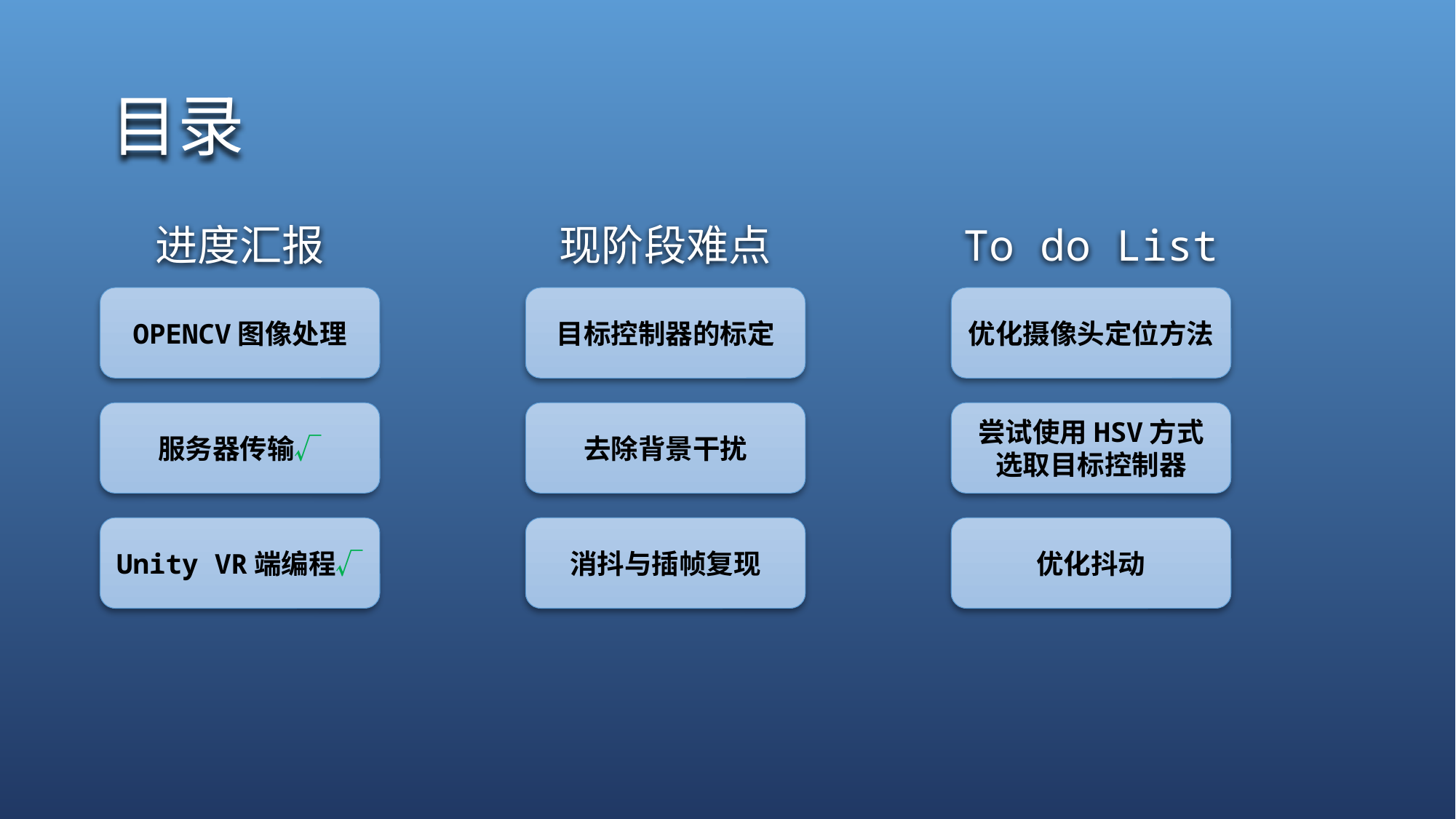

# 目录
进度汇报
现阶段难点
To do List
OPENCV图像处理
目标控制器的标定
优化摄像头定位方法
服务器传输√
去除背景干扰
尝试使用HSV方式选取目标控制器
Unity VR端编程√
消抖与插帧复现
优化抖动